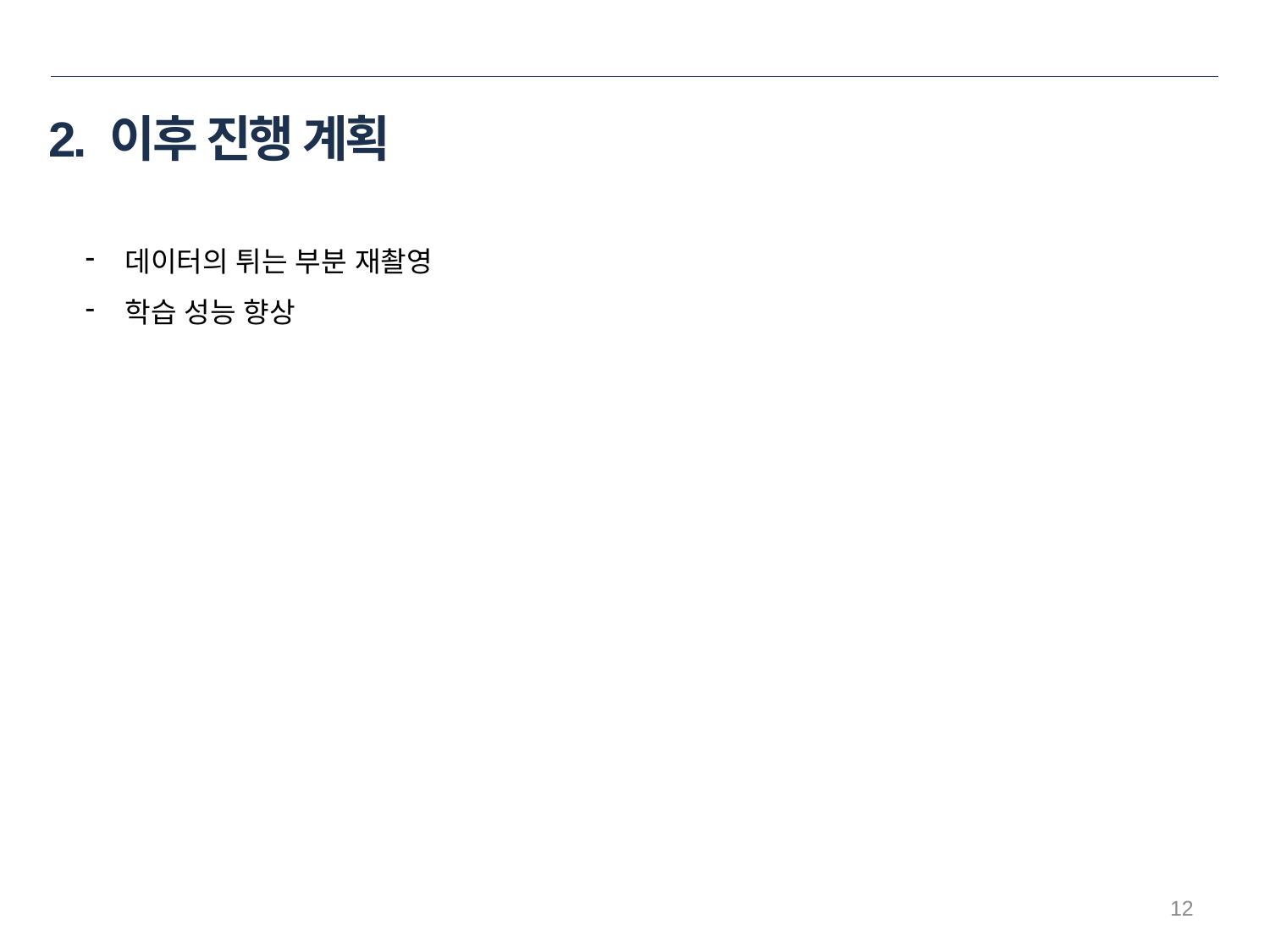

2. 이후 진행 계획

데이터의 튀는 부분 재촬영
학습 성능 향상
12